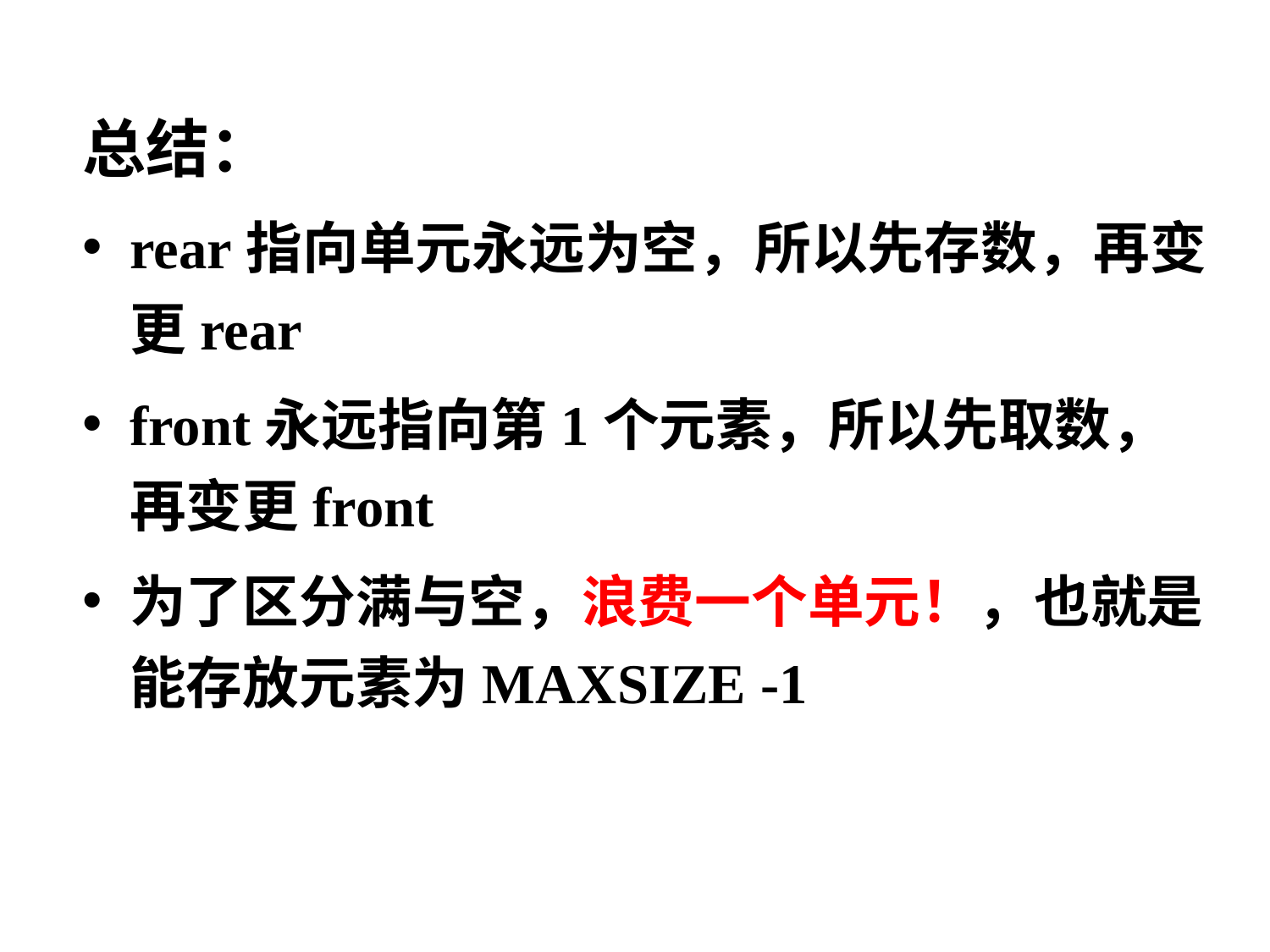

总结：
rear指向单元永远为空，所以先存数，再变更rear
front永远指向第1个元素，所以先取数，再变更front
为了区分满与空，浪费一个单元！，也就是能存放元素为MAXSIZE -1